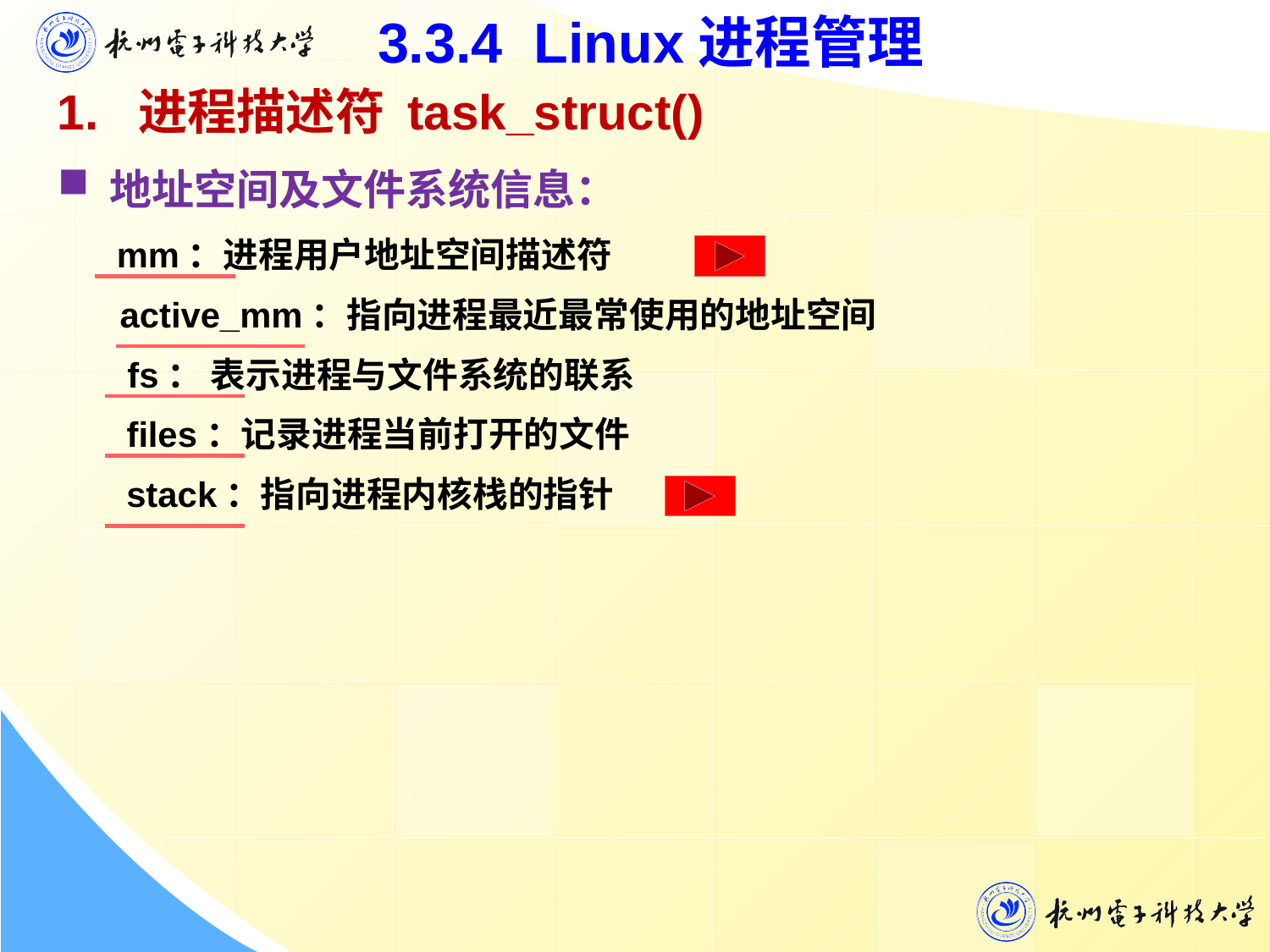

# 3.3.4  Linux进程管理
1.  进程描述符 task_struct()
 地址空间及文件系统信息：
mm：进程用户地址空间描述符

active_mm：指向进程最近最常使用的地址空间
fs： 表示进程与文件系统的联系
files：记录进程当前打开的文件
stack：指向进程内核栈的指针